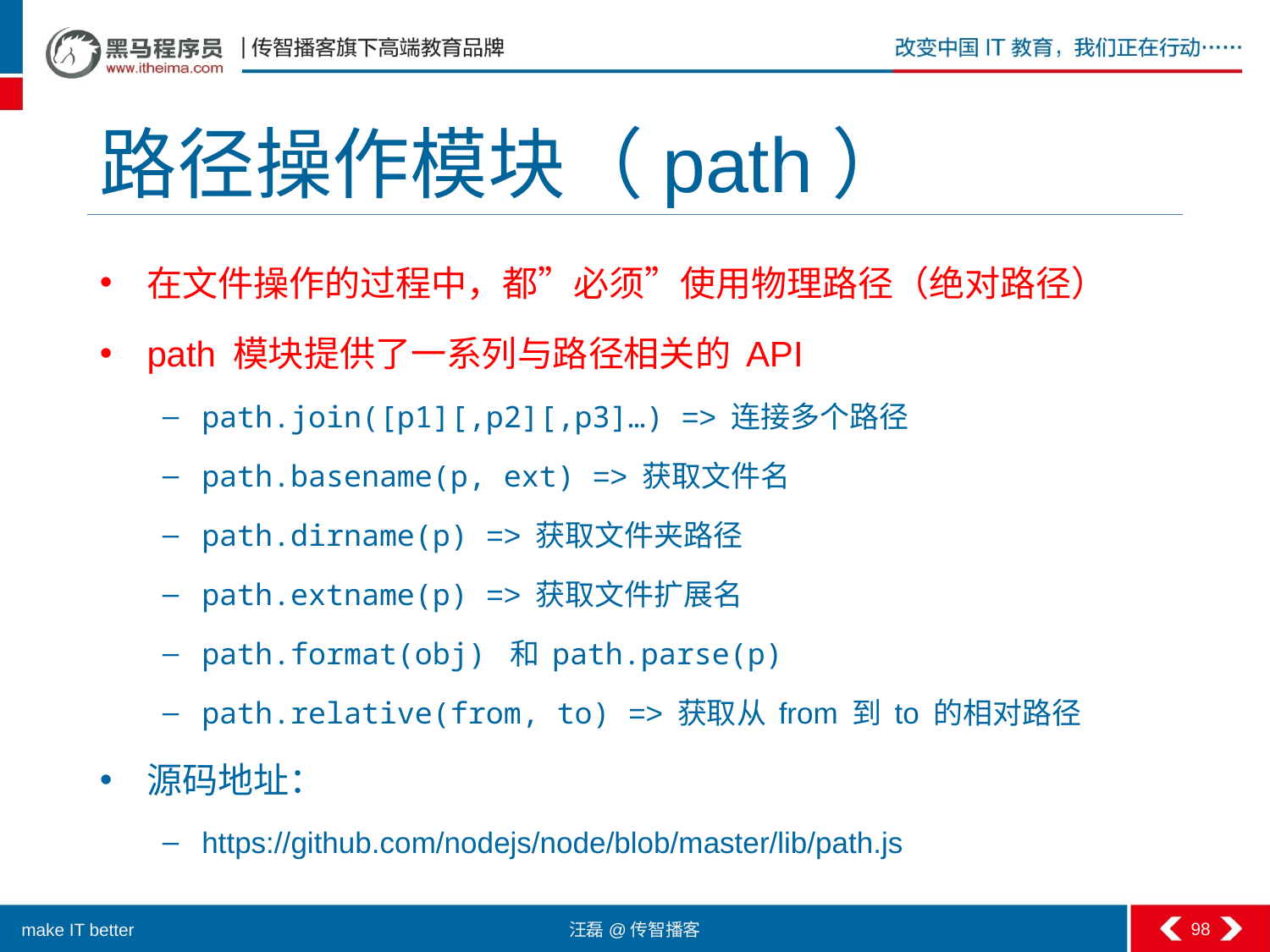

# 路径操作模块（path）
在文件操作的过程中，都”必须”使用物理路径（绝对路径）
path 模块提供了一系列与路径相关的 API
path.join([p1][,p2][,p3]…) => 连接多个路径
path.basename(p, ext) => 获取文件名
path.dirname(p) => 获取文件夹路径
path.extname(p) => 获取文件扩展名
path.format(obj) 和 path.parse(p)
path.relative(from, to) => 获取从 from 到 to 的相对路径
源码地址：
https://github.com/nodejs/node/blob/master/lib/path.js
98
汪磊@传智播客
make IT better